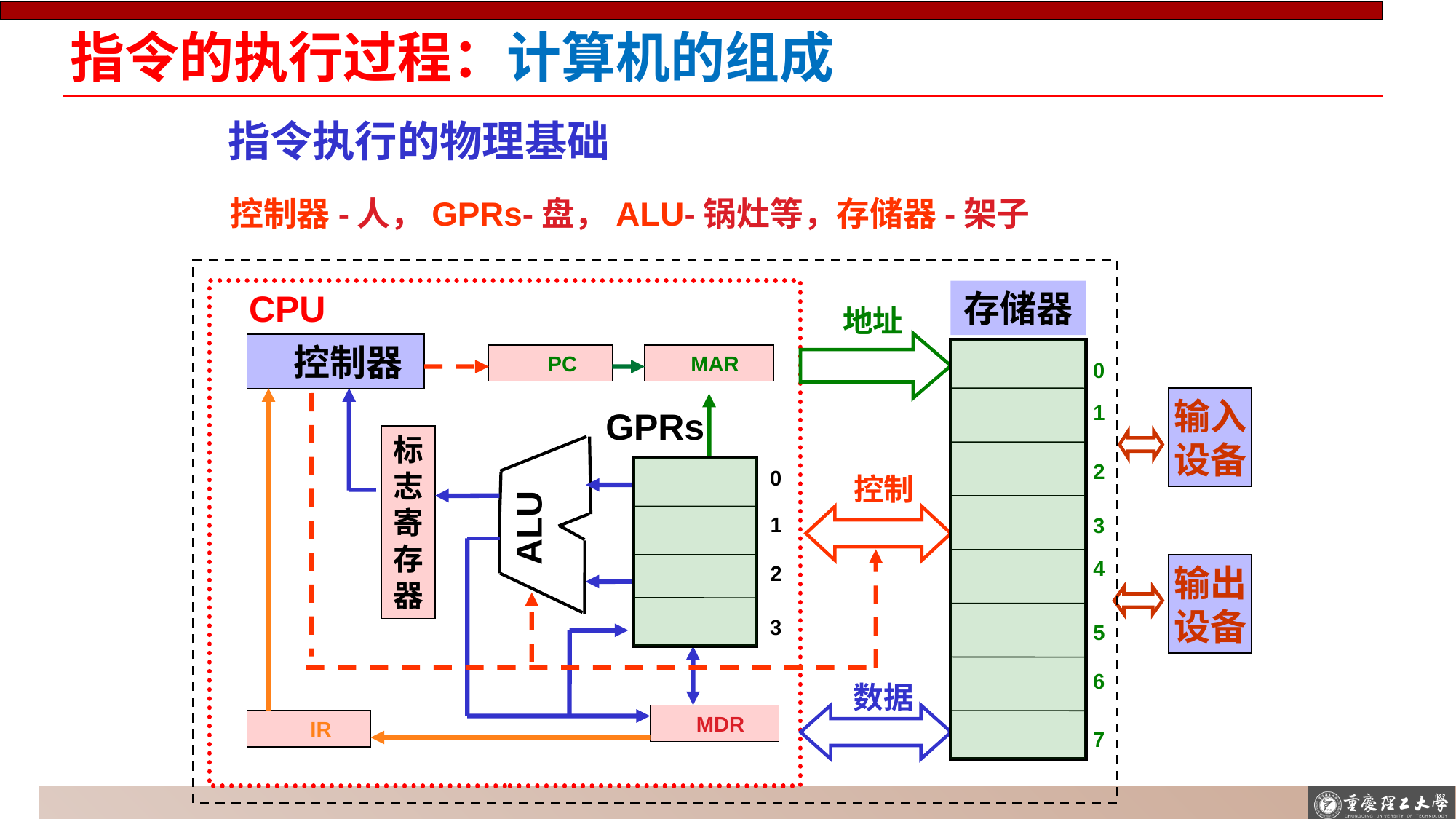

# 指令的执行过程：计算机的组成
指令执行的物理基础
控制器-人，GPRs-盘，ALU-锅灶等，存储器-架子

CPU
存储器

0
1
2
3
4
5
6
7

地址

控制

数据

  控制器
    PC
  MAR

输入
设备

GPRs

0
1
2
3

标
志
寄
存
器

ALU

输出
设备

  MDR
    IR